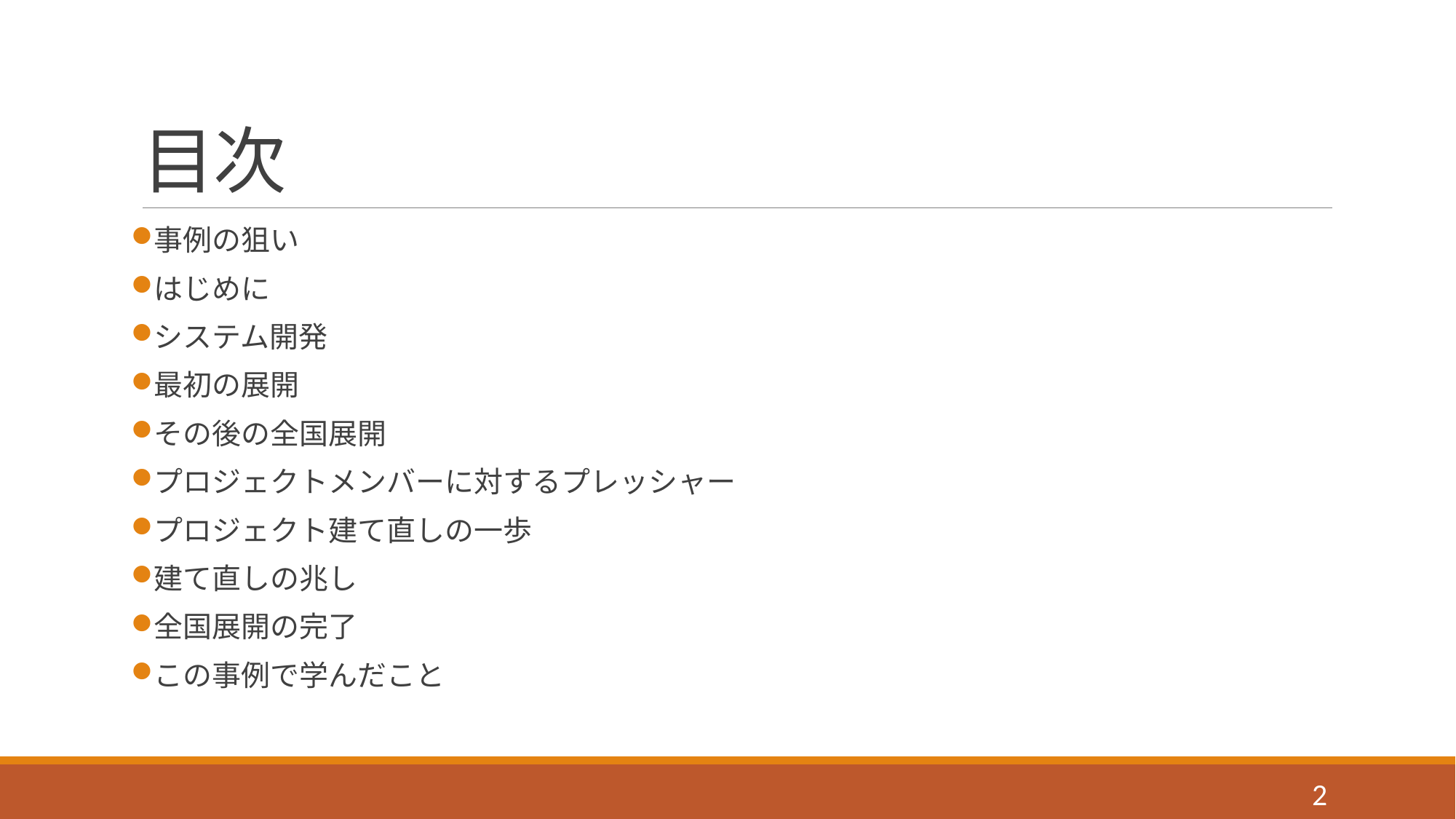

# 目次
事例の狙い
はじめに
システム開発
最初の展開
その後の全国展開
プロジェクトメンバーに対するプレッシャー
プロジェクト建て直しの一歩
建て直しの兆し
全国展開の完了
この事例で学んだこと

2